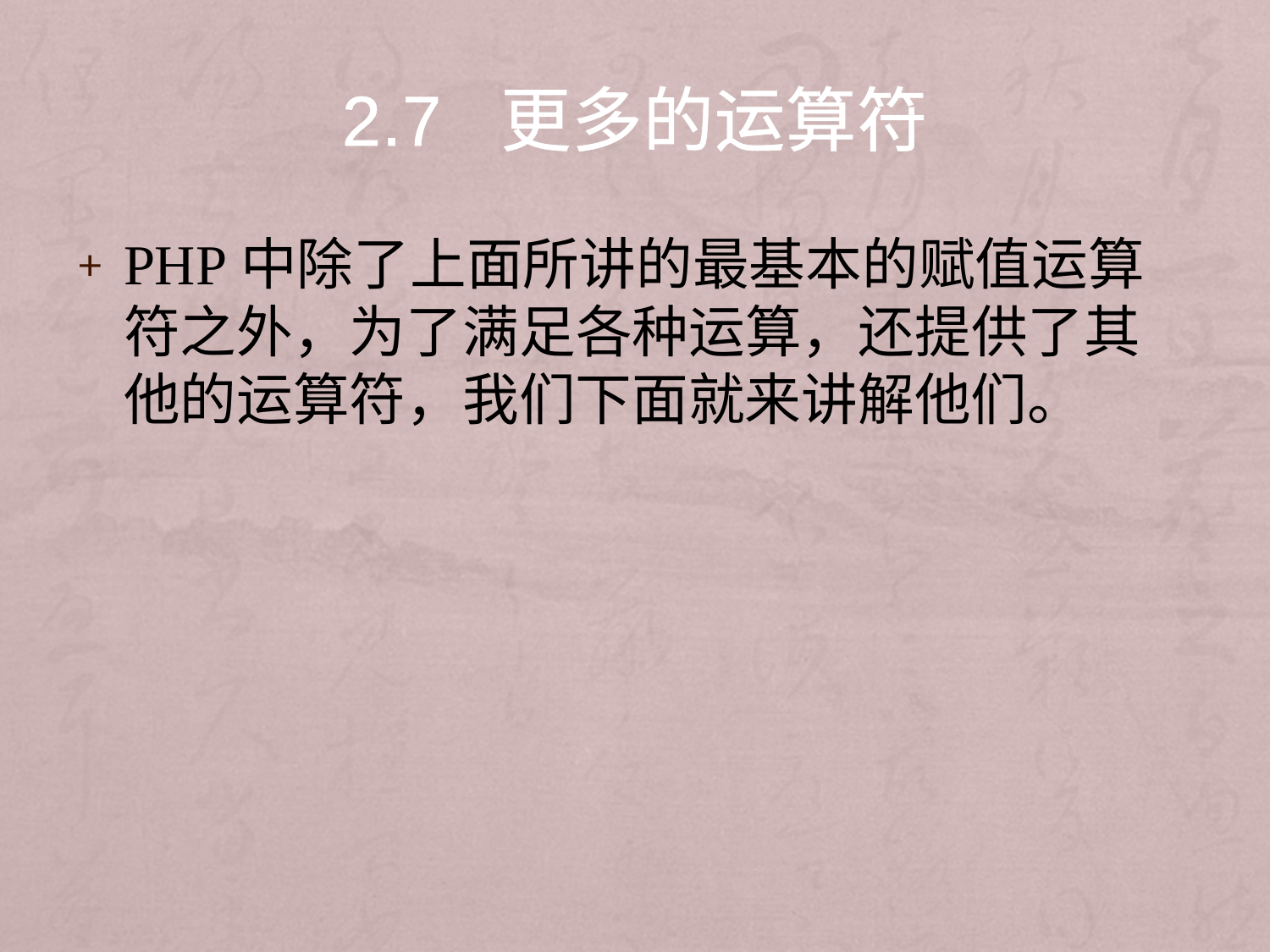

# 2.7  更多的运算符
PHP中除了上面所讲的最基本的赋值运算符之外，为了满足各种运算，还提供了其他的运算符，我们下面就来讲解他们。